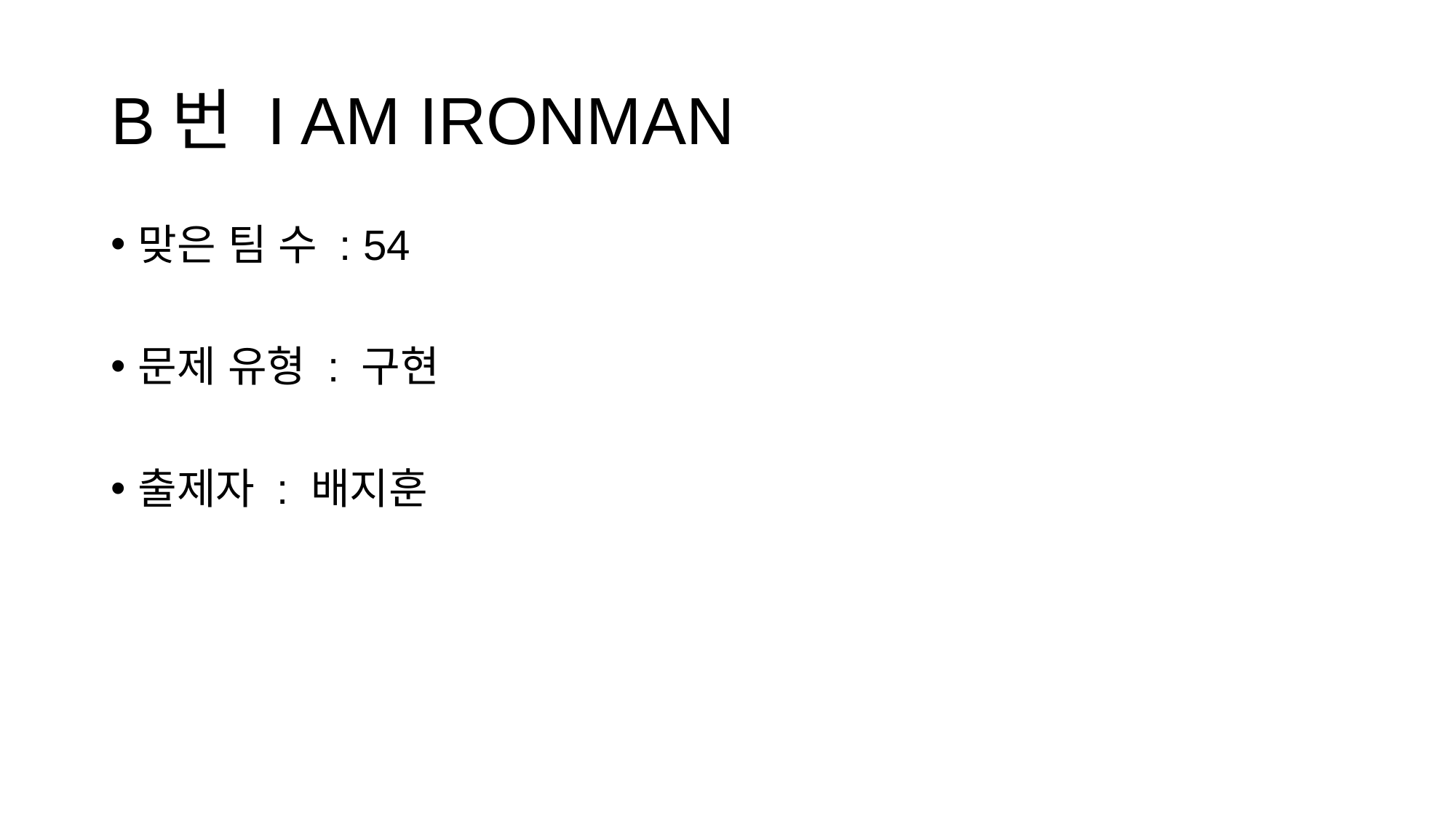

# B번 I AM IRONMAN
맞은 팀 수 : 54

문제 유형 : 구현

출제자 : 배지훈